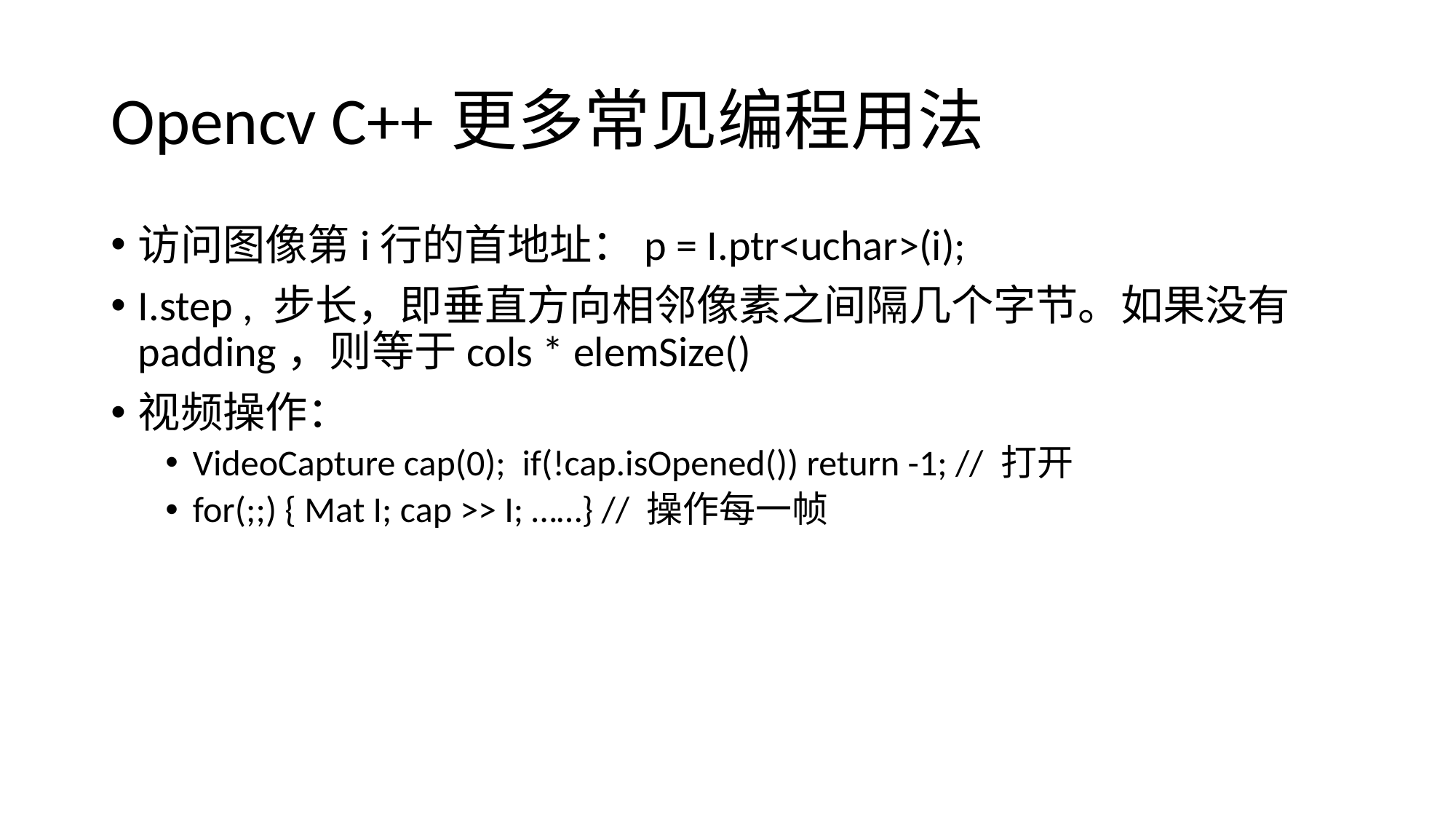

# Opencv C++更多常见编程用法
访问图像第i行的首地址：p = I.ptr<uchar>(i);
I.step , 步长，即垂直方向相邻像素之间隔几个字节。如果没有padding，则等于cols * elemSize()
视频操作：
VideoCapture cap(0);  if(!cap.isOpened()) return -1; // 打开
for(;;) { Mat I; cap >> I; ……} // 操作每一帧